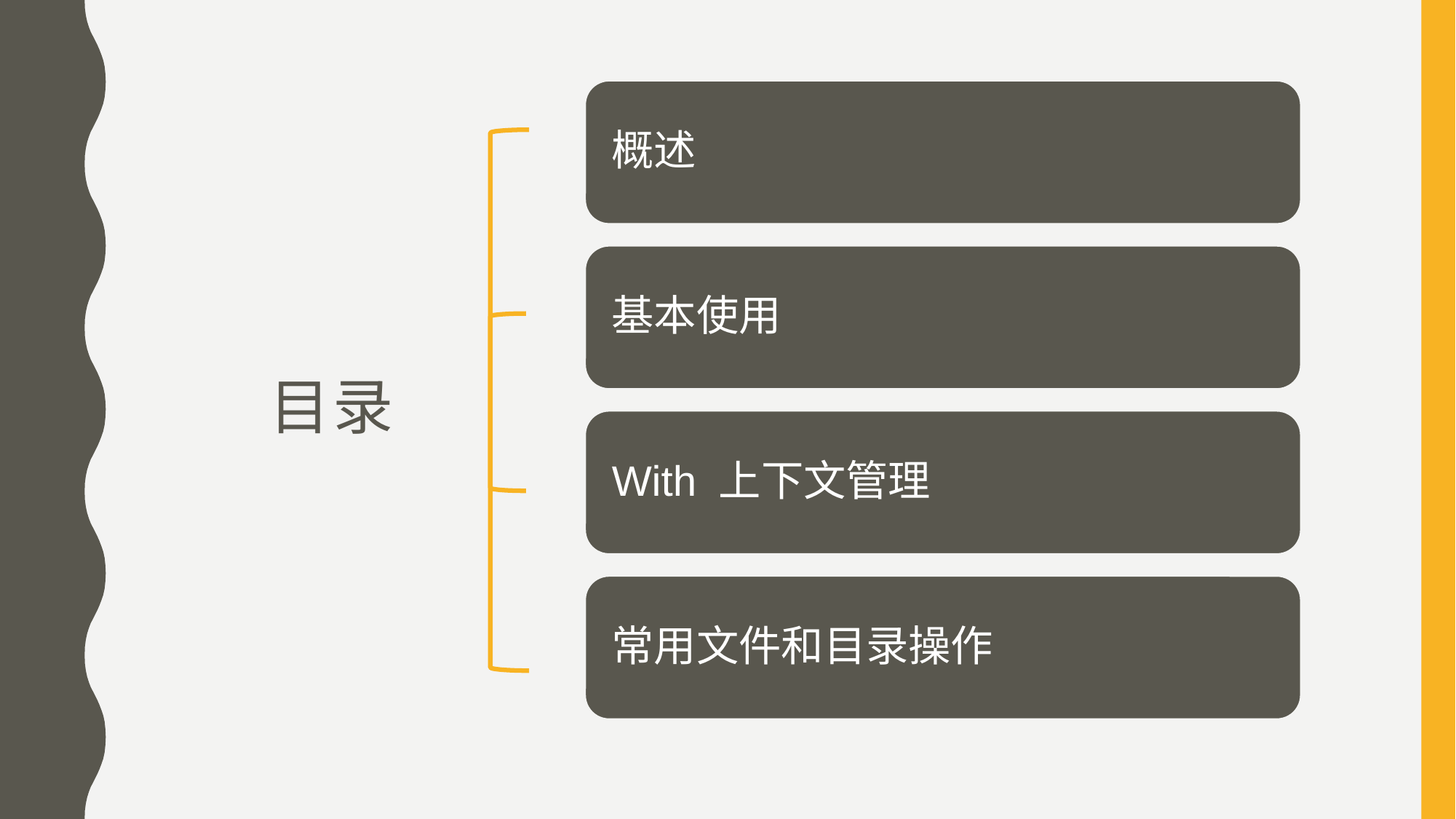

概述
基本使用
With 上下文管理
常用文件和目录操作
# 目录